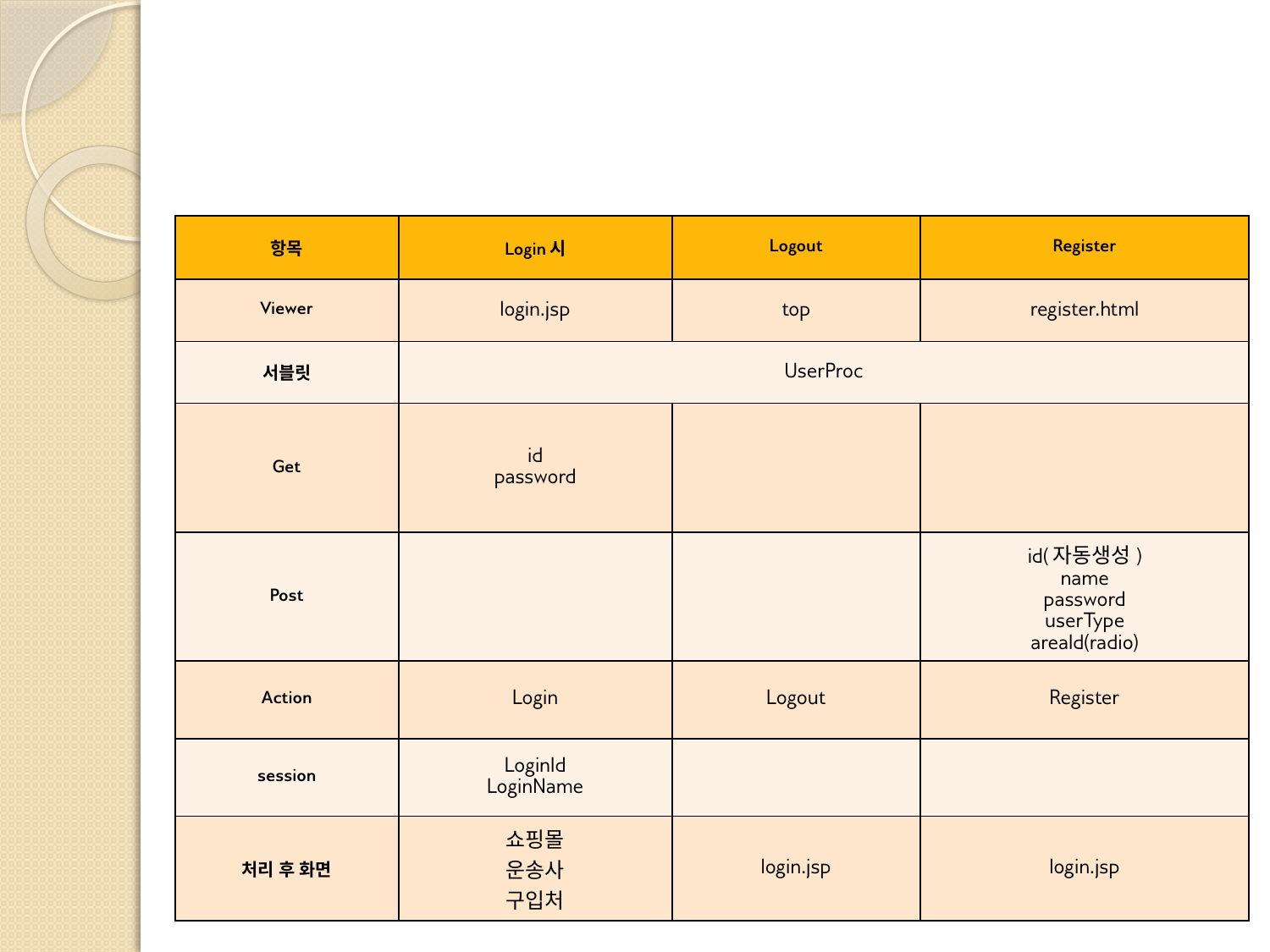

| 항목 | Login시 | Logout | Register |
| --- | --- | --- | --- |
| Viewer | login.jsp | top | register.html |
| 서블릿 | UserProc |  |  |
| Get | id password |  |  |
| Post |  |  | id(자동생성) name password userType areaId(radio) |
| Action | Login | Logout | Register |
| session | LoginId LoginName |  |  |
| 처리 후 화면 | 쇼핑몰 운송사 구입처 | login.jsp | login.jsp |